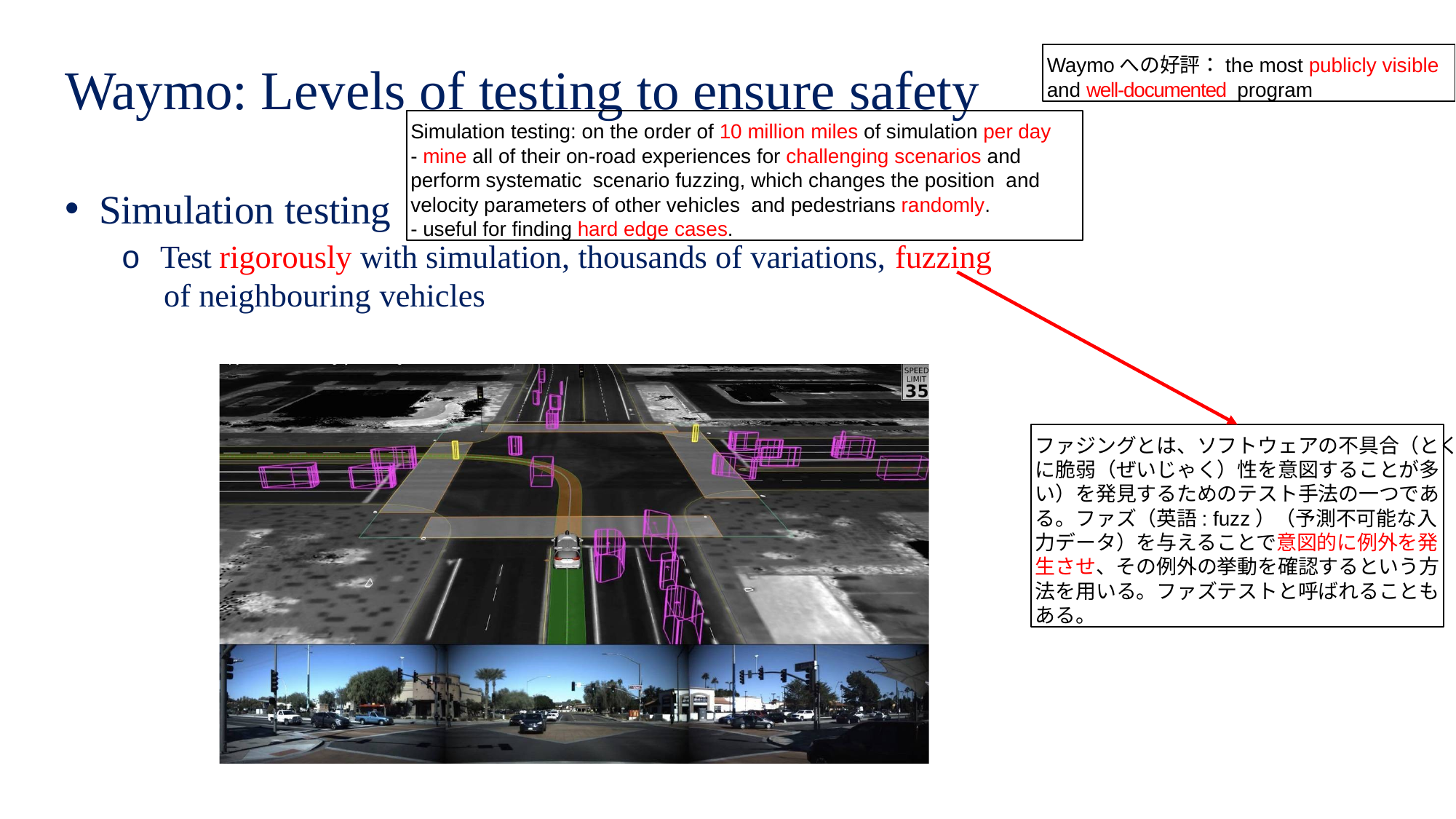

Waymoへの好評：the most publicly visible and well-documented  program
# Waymo: Levels of testing to ensure safety
Simulation testing: on the order of 10 million miles of simulation per day
- mine all of their on-road experiences for challenging scenarios and perform systematic  scenario fuzzing, which changes the position  and velocity parameters of other vehicles  and pedestrians randomly.
- useful for finding hard edge cases.
Simulation testing
o Test rigorously with simulation, thousands of variations, fuzzing  of neighbouring vehicles

ファジングとは、ソフトウェアの不具合（とく に脆弱（ぜいじゃく）性を意図することが多 い）を発見するためのテスト手法の一つであ る。ファズ（英語: fuzz）（予測不可能な入 力データ）を与えることで意図的に例外を発 生させ、その例外の挙動を確認するという方 法を用いる。ファズテストと呼ばれることも ある。